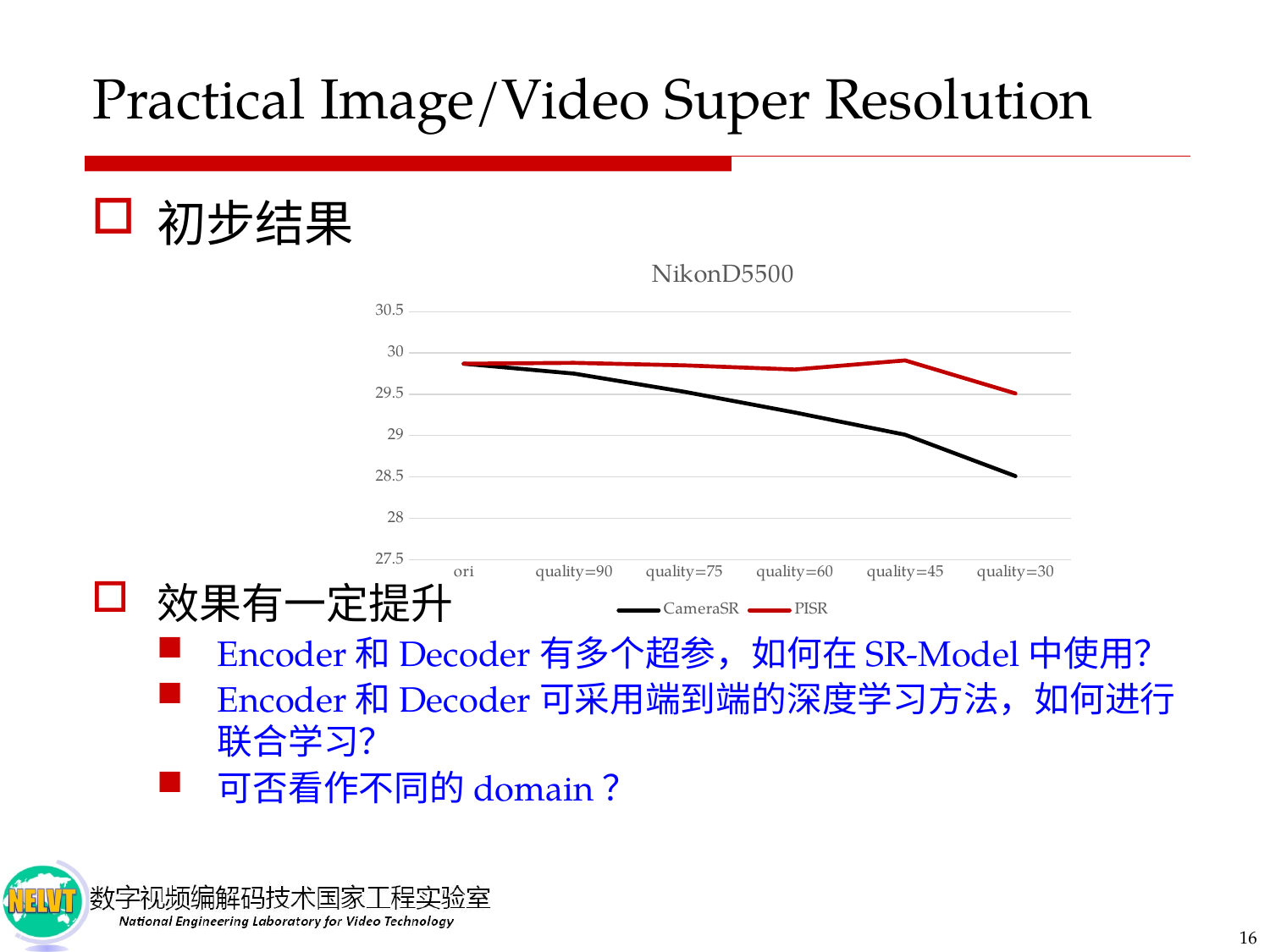

# Practical Image/Video Super Resolution
初步结果

效果有一定提升
Encoder和Decoder有多个超参，如何在SR-Model中使用？
Encoder和Decoder可采用端到端的深度学习方法，如何进行联合学习？
可否看作不同的domain？

### Chart: NikonD5500

| Category |  |  |
|---|---|---|
| ori | 29.87 | 29.87 |
| quality=90 | 29.75 | 29.88 |
| quality=75 | 29.53 | 29.85 |
| quality=60 | 29.28 | 29.8 |
| quality=45 | 29.01 | 29.91 |
| quality=30 | 28.51 | 29.51 |
16